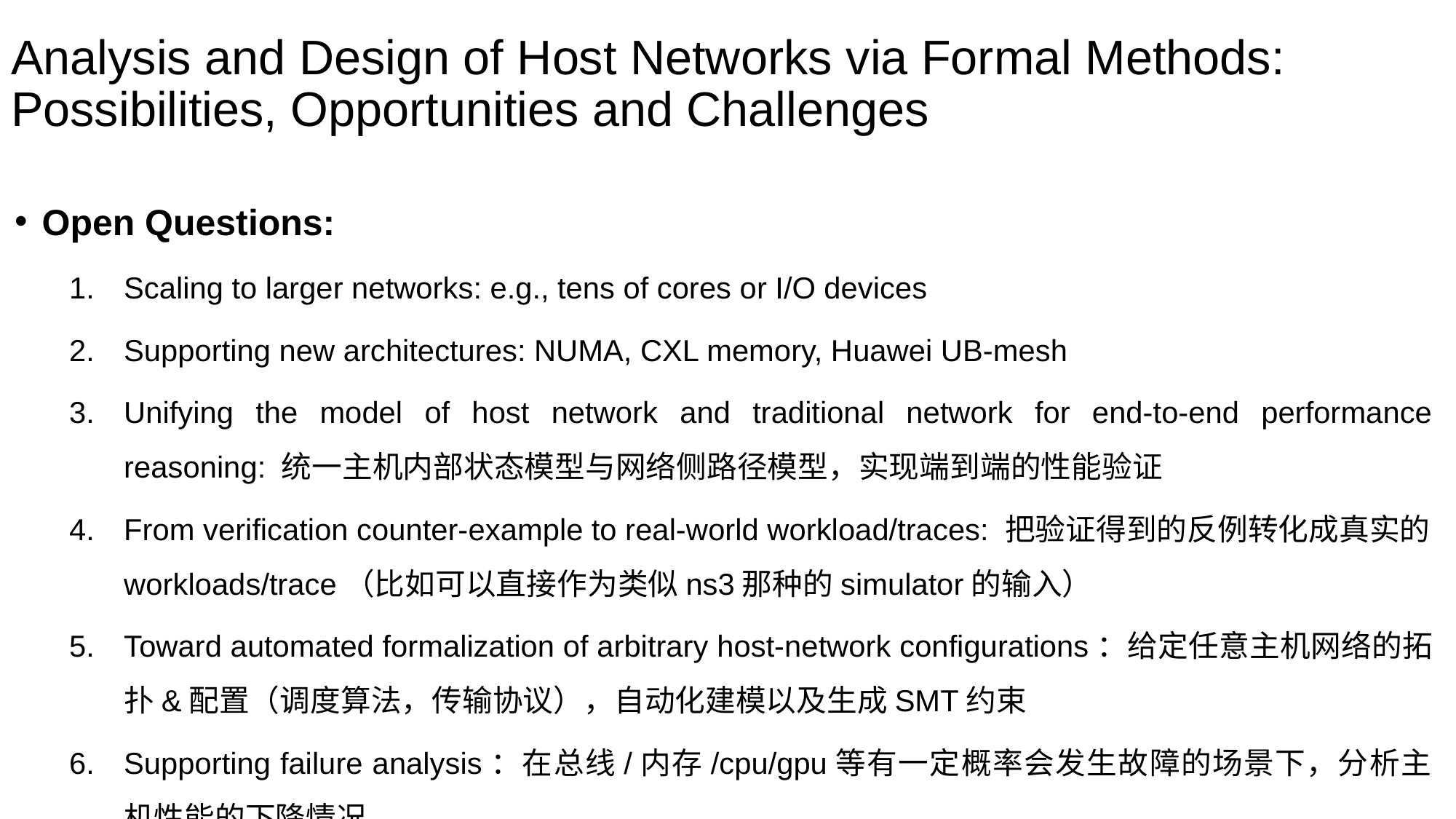

# Analysis and Design of Host Networks via Formal Methods: Possibilities, Opportunities and Challenges
Open Questions:
Scaling to larger networks: e.g., tens of cores or I/O devices
Supporting new architectures: NUMA, CXL memory, Huawei UB-mesh
Unifying the model of host network and traditional network for end-to-end performance reasoning: 统一主机内部状态模型与网络侧路径模型，实现端到端的性能验证
From verification counter-example to real-world workload/traces: 把验证得到的反例转化成真实的workloads/trace（比如可以直接作为类似ns3那种的simulator的输入）
Toward automated formalization of arbitrary host-network configurations：给定任意主机网络的拓扑&配置（调度算法，传输协议），自动化建模以及生成SMT约束

30
Supporting failure analysis：在总线/内存/cpu/gpu等有一定概率会发生故障的场景下，分析主机性能的下降情况
Differential analysis of the host network performance: 比较主机网络的拓扑或配置变化后，性能会受到怎样的影响。比如调度策略从 RR 改为优先级调度是否可以提高吞吐量？某个队列的长度减少后导致平均延迟发生怎样的变化？
Performance-driven design automation for host networks: 给定性能要求（例如请求平均时延<5个时间步长），自动设计主机架构和调度策略（相当于synthesis）